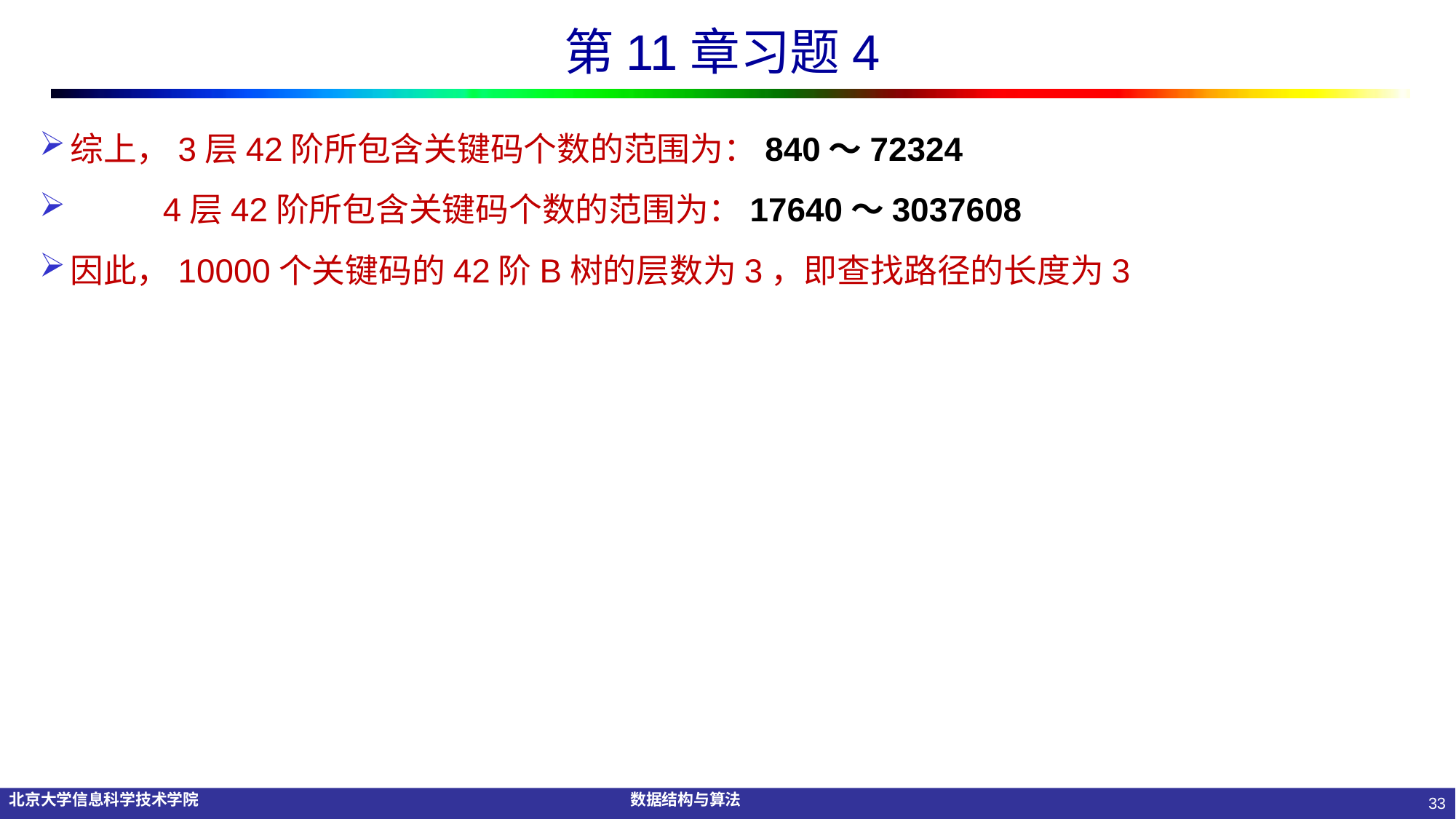

# 第11章习题4
综上，3层42阶所包含关键码个数的范围为：840～72324
          4层42阶所包含关键码个数的范围为：17640～3037608
因此，10000个关键码的42阶B树的层数为3，即查找路径的长度为3
33